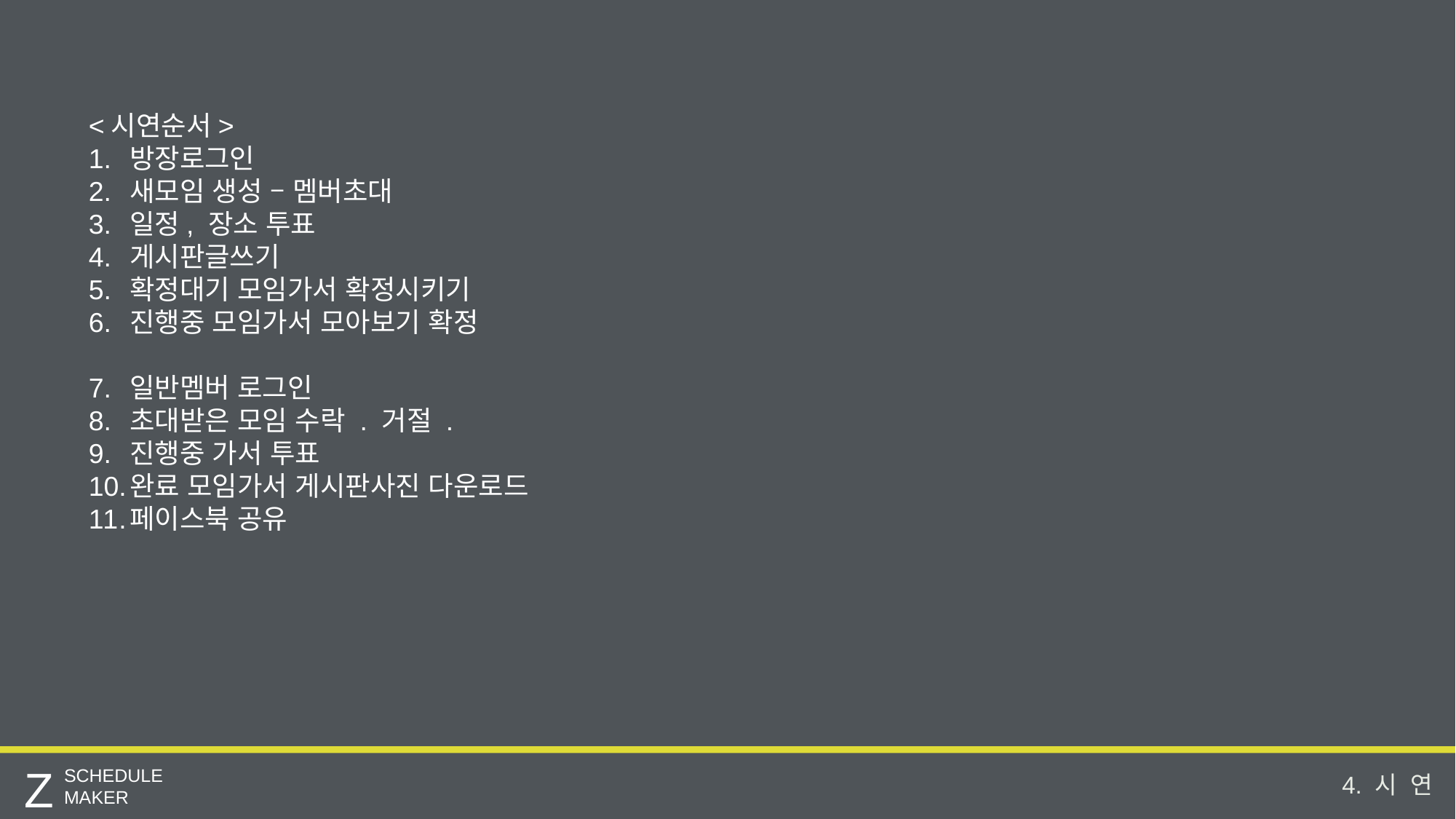

<시연순서>
방장로그인
새모임 생성 – 멤버초대
일정, 장소 투표
게시판글쓰기
확정대기 모임가서 확정시키기
진행중 모임가서 모아보기 확정

일반멤버 로그인
초대받은 모임 수락 . 거절 .
진행중 가서 투표
완료 모임가서 게시판사진 다운로드
페이스북 공유

Z
SCHEDULE
MAKER
4. 시  연
Z